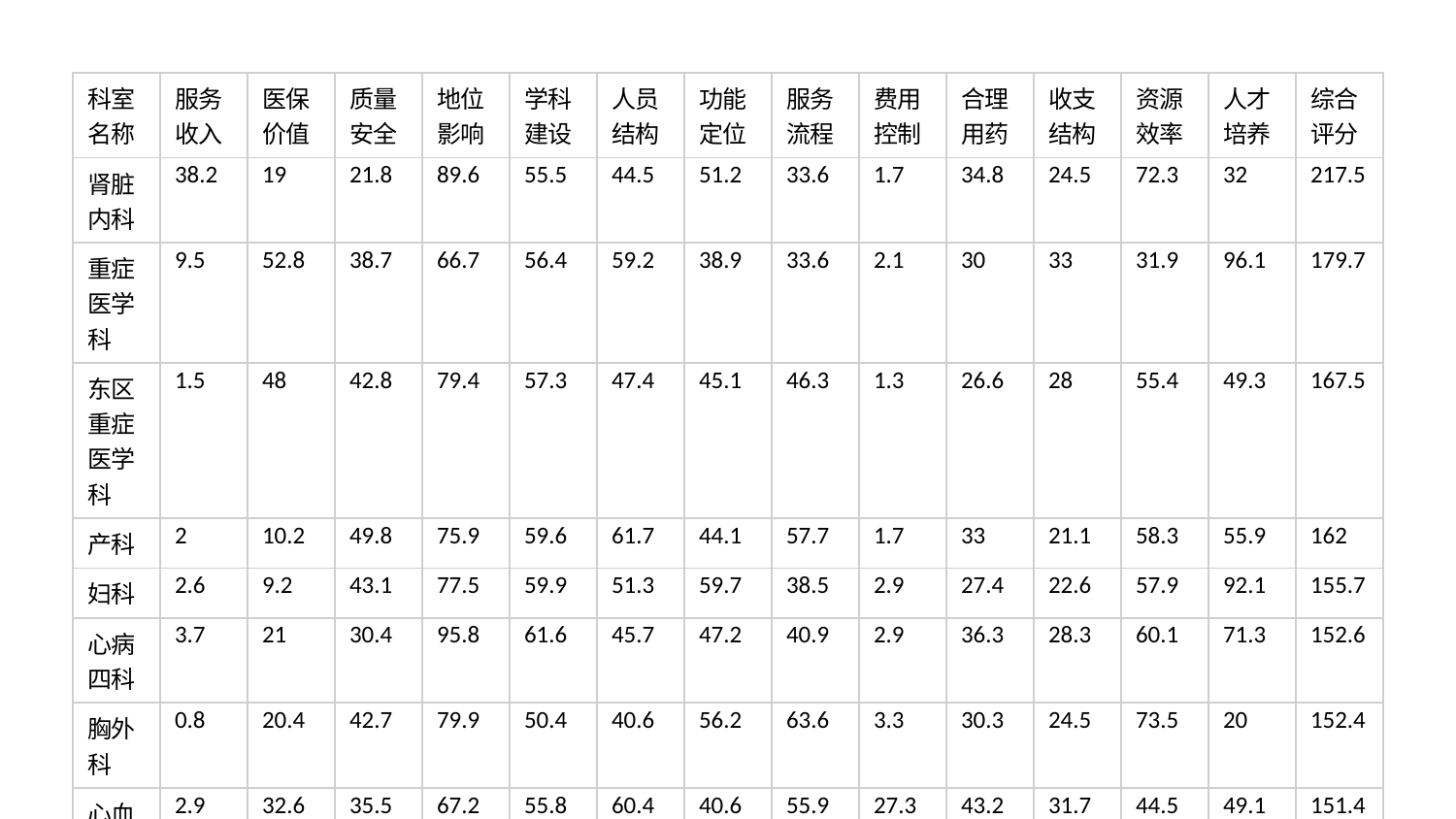

| 科室名称 | 服务收入 | 医保价值 | 质量安全 | 地位影响 | 学科建设 | 人员结构 | 功能定位 | 服务流程 | 费用控制 | 合理用药 | 收支结构 | 资源效率 | 人才培养 | 综合评分 |
| --- | --- | --- | --- | --- | --- | --- | --- | --- | --- | --- | --- | --- | --- | --- |
| 肾脏内科 | 38.2 | 19 | 21.8 | 89.6 | 55.5 | 44.5 | 51.2 | 33.6 | 1.7 | 34.8 | 24.5 | 72.3 | 32 | 217.5 |
| 重症医学科 | 9.5 | 52.8 | 38.7 | 66.7 | 56.4 | 59.2 | 38.9 | 33.6 | 2.1 | 30 | 33 | 31.9 | 96.1 | 179.7 |
| 东区重症医学科 | 1.5 | 48 | 42.8 | 79.4 | 57.3 | 47.4 | 45.1 | 46.3 | 1.3 | 26.6 | 28 | 55.4 | 49.3 | 167.5 |
| 产科 | 2 | 10.2 | 49.8 | 75.9 | 59.6 | 61.7 | 44.1 | 57.7 | 1.7 | 33 | 21.1 | 58.3 | 55.9 | 162 |
| 妇科 | 2.6 | 9.2 | 43.1 | 77.5 | 59.9 | 51.3 | 59.7 | 38.5 | 2.9 | 27.4 | 22.6 | 57.9 | 92.1 | 155.7 |
| 心病四科 | 3.7 | 21 | 30.4 | 95.8 | 61.6 | 45.7 | 47.2 | 40.9 | 2.9 | 36.3 | 28.3 | 60.1 | 71.3 | 152.6 |
| 胸外科 | 0.8 | 20.4 | 42.7 | 79.9 | 50.4 | 40.6 | 56.2 | 63.6 | 3.3 | 30.3 | 24.5 | 73.5 | 20 | 152.4 |
| 心血管内科 | 2.9 | 32.6 | 35.5 | 67.2 | 55.8 | 60.4 | 40.6 | 55.9 | 27.3 | 43.2 | 31.7 | 44.5 | 49.1 | 151.4 |
| 脊柱骨科 | 5 | 24.2 | 43.1 | 59.3 | 53.5 | 47.4 | 42.2 | 36.4 | 5.1 | 18.3 | 16.7 | 51.4 | 49.6 | 151 |
| 消化内科 | 2.6 | 12 | 44.7 | 51.3 | 79.1 | 54.1 | 36.9 | 58.4 | 2.3 | 37.3 | 28 | 64.1 | 89.2 | 150.2 |
| 小儿骨科 | 2.5 | 20.7 | 36.9 | 73.2 | 56.9 | 52.5 | 48.5 | 46.7 | 22.4 | 36.4 | 29.6 | 57.6 | 63.4 | 149.9 |
| 脑病一科 | 9.6 | 20.8 | 29.8 | 68.8 | 54.9 | 60.5 | 43 | 51.8 | 2.1 | 23.1 | 32.2 | 48.6 | 30.4 | 148.2 |
| 东区肾病科 | 3.6 | 17.6 | 44.9 | 40.1 | 57.4 | 44.4 | 48.6 | 49 | 8.4 | 33.4 | 23.4 | 81.2 | 57.7 | 145.4 |
| 肛肠科 | 5.6 | 14 | 36.9 | 68 | 41 | 43.8 | 44 | 56.5 | 5.7 | 38.1 | 22.6 | 2.7 | 81.4 | 143.8 |
| 儿科 | 2.4 | 14.2 | 43.4 | 57.7 | 67.5 | 53 | 45.3 | 15 | 1.4 | 28.3 | 23.9 | 49.9 | 69.8 | 142.5 |
| 血液科 | 6.4 | 21.8 | 32.1 | 59.7 | 55.4 | 44 | 46.6 | 66.4 | 1.5 | 31.5 | 36.9 | 47.6 | 44 | 142.3 |
| 创伤骨科 | 4.2 | 23.4 | 36.6 | 57.7 | 47.4 | 53.5 | 47.7 | 45 | 2.3 | 28.9 | 19.5 | 47.7 | 61.6 | 141.3 |
| 肝胆外科 | 3.6 | 21.8 | 35.3 | 72.1 | 56.8 | 47.4 | 40.1 | 19 | 2 | 18.9 | 27.4 | 37.9 | 70.1 | 140.9 |
| 中医外治中心 | 6.8 | NaN | 49.1 | 34.5 | 41.8 | 48.1 | 37.6 | 55.3 | 3.8 | 24.4 | 26.9 | 59.7 | 28.1 | 140.4 |
| 神经内科 | 4 | 27.7 | 28 | 64.1 | 33 | 39.3 | 52.6 | 71.8 | 8.2 | 39.3 | 38.5 | 65.8 | 64.1 | 139.3 |
| 西区重症医学科 | 2.5 | 54.1 | 32.6 | 43.1 | 42.9 | 45.7 | 42.5 | 36 | 2.8 | 32.4 | 24.2 | 82.3 | 47.3 | 139.3 |
| 针灸科 | 3.7 | 14.2 | 32.9 | 63.5 | 70.1 | 50.4 | 36.1 | 67.4 | 2.1 | 33.1 | 34.2 | 52.7 | 43.2 | 136.4 |
| 眼科 | 1.7 | 9.2 | 35.8 | 82.5 | 47.8 | 49.7 | 35.9 | 27.4 | 3.9 | 31.6 | 27.3 | 40.2 | 56.4 | 135.7 |
| 普通外科 | 2.2 | 18.1 | 37.8 | 57.6 | 41.6 | 60.6 | 51.5 | 41 | 3.5 | 40.2 | 26.8 | 45.4 | 27.1 | 133.8 |
| 耳鼻喉科 | 2.6 | 9.3 | 39.4 | 54.4 | 32.9 | 57 | 50.4 | 28.5 | 3 | 25.2 | 20 | 57.3 | 82.4 | 133.1 |
| 康复科 | 2.4 | 20.1 | 32.1 | 55.9 | 53.9 | 60.5 | 58.9 | 20.5 | 23.5 | 27.7 | 35.2 | 55.4 | 61.4 | 131.8 |
| 妇二科 | 3.2 | 8.5 | 31.1 | 81.7 | 41 | 50.4 | 47.2 | 28.7 | 2 | 27.7 | 29.6 | 46.7 | 45.6 | 131.5 |
| 显微骨科 | 2.3 | 23.8 | 37.1 | 44.6 | 40.7 | 44.1 | 35.3 | 25 | 2.3 | 35.9 | 28 | 66.2 | 69.2 | 130.4 |
| 口腔科 | 2.9 | NaN | 40 | 59.7 | 50.6 | 50.8 | 56.4 | 37.6 | 21.8 | 27.9 | 18.4 | 15.1 | 48.9 | 129.8 |
| 肿瘤内科 | 2 | 7.8 | 24.6 | 95.2 | 62.7 | 56.1 | 66 | 46.2 | 6.7 | 26.6 | 24.6 | 37.1 | 30 | 129 |
| 脑病三科 | 3.1 | 19.7 | 31.1 | 53.9 | 48.3 | 52 | 55.3 | 49.9 | 2.3 | 32.3 | 38.9 | 77.7 | 15.2 | 128.4 |
| 神经外科 | 2.7 | 29.8 | 25.1 | 57.4 | 56.3 | 51.4 | 48.3 | 48.3 | 3.8 | 32.1 | 31 | 58.6 | 62.7 | 127.2 |
| 肝病科 | 2 | 13.1 | 30.8 | 63.5 | 45.7 | 49.6 | 41.9 | 31.9 | 2.2 | 36.8 | 41.5 | 63.8 | 53.8 | 126.2 |
| 老年医学科 | 0.3 | 34.3 | 28 | 61.4 | 59.4 | 37.7 | 40.8 | 17.3 | 2.1 | 35.9 | 14.4 | 71.2 | 63.8 | 125 |
| 治未病中心 | 0.3 | NaN | 28.5 | 78.8 | 45.4 | 53.2 | 53.2 | 40.7 | 11.7 | 32.4 | 50.4 | 58.7 | 70.4 | 124.5 |
| 内分泌科 | 2.2 | 16.9 | 32.1 | 57.8 | 47.4 | 46.9 | 48.6 | 31.5 | 1.8 | 34 | 28.8 | 6.9 | 84 | 124.1 |
| 身心医学科 | 2.8 | NaN | 34.9 | 63.8 | 51.2 | 46.5 | 39.3 | 56.5 | 2 | 25 | 34.4 | 49.2 | 18.7 | 123.6 |
| 运动损伤骨科 | 2.6 | 23.9 | 27.3 | 48.3 | 67.6 | 59.5 | 48.5 | 54.3 | 12.9 | 13.5 | 27.6 | 61.5 | 52.9 | 123.3 |
| 关节骨科 | 1.6 | 29.2 | 30.8 | 56.9 | 54.8 | 42.4 | 59.5 | 43 | 6.1 | 21.1 | 31 | 20.1 | 18.8 | 122.9 |
| 美容皮肤科 | 1.7 | 10.8 | 26.3 | 72.9 | 47.3 | 47 | 64 | 46.6 | 17.7 | 28.9 | 22.9 | 37.5 | 57.5 | 122.3 |
| 男科 | 1.6 | NaN | 28.6 | 57.6 | 46.1 | 62.6 | 47.4 | 45.2 | 19.1 | 42.8 | 30.4 | 74.6 | 81.1 | 120.7 |
| 心病三科 | 2.6 | 18.3 | 23.8 | 71.3 | 35.4 | 44 | 51 | 36.2 | 3.1 | 37.4 | 28.8 | 36.8 | 63.1 | 120.5 |
| 乳腺甲状腺外科 | 2 | 10.1 | 41.5 | 36.6 | 52.7 | 46.1 | 42.3 | 17.3 | 7.6 | 28 | 28.6 | 48.3 | 25.5 | 120.2 |
| 肾病科 | 1.4 | 16.7 | 28.4 | 70.1 | 60.9 | 50.8 | 46.8 | 24.3 | 8.3 | 23.3 | 35.2 | 25.9 | 20.9 | 119.1 |
| 呼吸内科 | 2 | 19.1 | 25.9 | 62.4 | 53.8 | 35.2 | 55.4 | 23.8 | 2.8 | 32.7 | 34 | 30.6 | 70.5 | 118.3 |
| 微创骨科 | 1.2 | 27.3 | 20.5 | 72.3 | 56.7 | 33.8 | 38 | 60.3 | 1.7 | 24.8 | 32.4 | 18.7 | 72.2 | 117.4 |
| 脾胃病科 | 2.1 | 13.6 | 27.4 | 64.6 | 63.6 | 48.5 | 44.3 | 23.6 | 2.7 | 29.9 | 14.1 | 36.4 | 45.7 | 116.4 |
| 骨科 | 2.4 | 32.2 | 24.7 | 55.2 | 44.9 | 45.6 | 48.8 | 31.6 | 4.5 | 23.5 | 32.3 | 20.9 | 45 | 116.3 |
| 中医经典科 | 2 | 21.2 | 27.6 | 49.2 | 47.1 | 61 | 52.3 | 26.5 | 9.7 | 30.6 | 18.8 | 47.4 | 52.9 | 116.3 |
| 泌尿外科 | 5.6 | 17 | 18.8 | 58.5 | 53.8 | 57.7 | 50.2 | 36.7 | 1.6 | 30.2 | 37.1 | 21.2 | 73.3 | 116.2 |
| 推拿科 | 0.4 | 10.1 | 24.1 | 65.1 | 54.3 | 50.8 | 43 | 34.6 | 26 | 35.8 | 24.3 | 63.7 | 77.8 | 115.9 |
| 心病二科 | 1.5 | 19.7 | 29.1 | 47.6 | 59.7 | 44.9 | 36.8 | 16.2 | 5.2 | 40.3 | 35.1 | 44.9 | 64.1 | 115.7 |
| 皮肤科 | 0.7 | 8.9 | 22.8 | 77.4 | 57.5 | 49.6 | 30.8 | 26.6 | 14.7 | 42.8 | 33.9 | 51.4 | 45.8 | 114.3 |
| 心病一科 | 1.4 | 23.7 | 27.5 | 49.1 | 47.3 | 54.2 | 52.2 | 46 | 2.2 | 35.6 | 30.8 | 25.7 | 20.9 | 112.6 |
| 周围血管科 | 2 | 21.3 | 23.3 | 50 | 47.5 | 48.5 | 59.8 | 30.1 | 2.3 | 35.5 | 27.4 | 23.7 | 60.2 | 109.3 |
| 风湿病科 | 3.9 | 12.4 | 19.2 | 63.9 | 38.1 | 40.3 | 47.2 | 22.1 | 1.4 | 34.8 | 27.8 | 46.7 | 64 | 109 |
| 脑病二科 | 0.5 | 18.7 | 20.4 | 52.9 | 48 | 69 | 50.6 | 26.5 | 2.7 | 31.8 | 22.8 | 20.3 | 72.3 | 102 |
| 综合内科 | 3.6 | 22.7 | 13.2 | 56.6 | 34.8 | 47.1 | 46 | 29.9 | 2.6 | 38.9 | 33.7 | 8.6 | 43.6 | 97.1 |
| 小儿推拿科 | 2.2 | NaN | 18 | 49.8 | 59.1 | 58.2 | 58.8 | 15.4 | 2 | 29.1 | 27.6 | 22 | 41.5 | 88.8 |